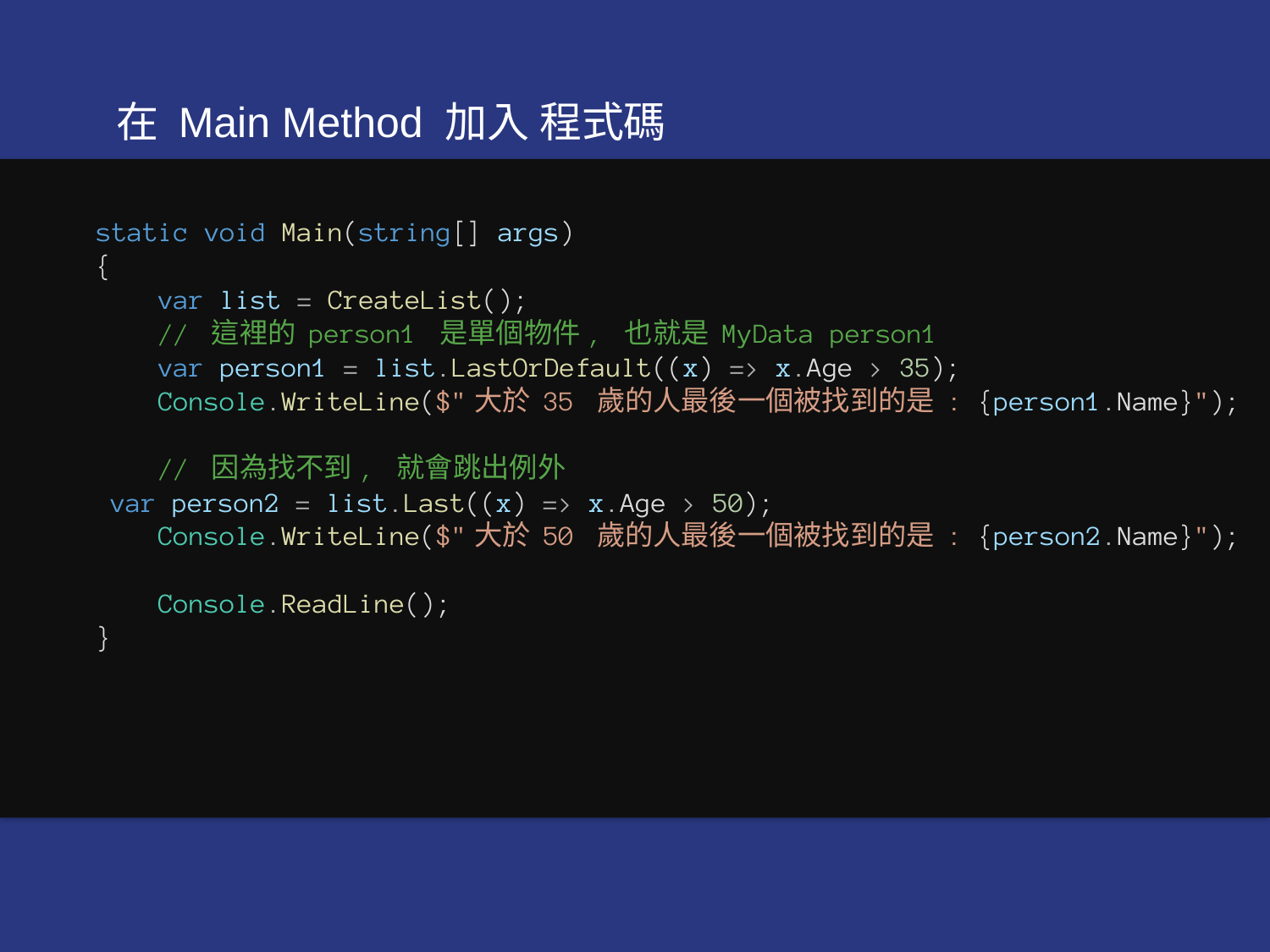

在 Main Method 加入 程式碼

  static void Main(string[] args)
  {
      var list = CreateList();
      // 這裡的 person1 是單個物件, 也就是 MyData person1
      var person1 = list.LastOrDefault((x) => x.Age > 35);
      Console.WriteLine($"大於 35 歲的人最後一個被找到的是 : {person1.Name}");
      // 因為找不到, 就會跳出例外
      var person2 = list.Last((x) => x.Age > 50);
      Console.WriteLine($"大於 50 歲的人最後一個被找到的是 : {person2.Name}");
      Console.ReadLine();
  }